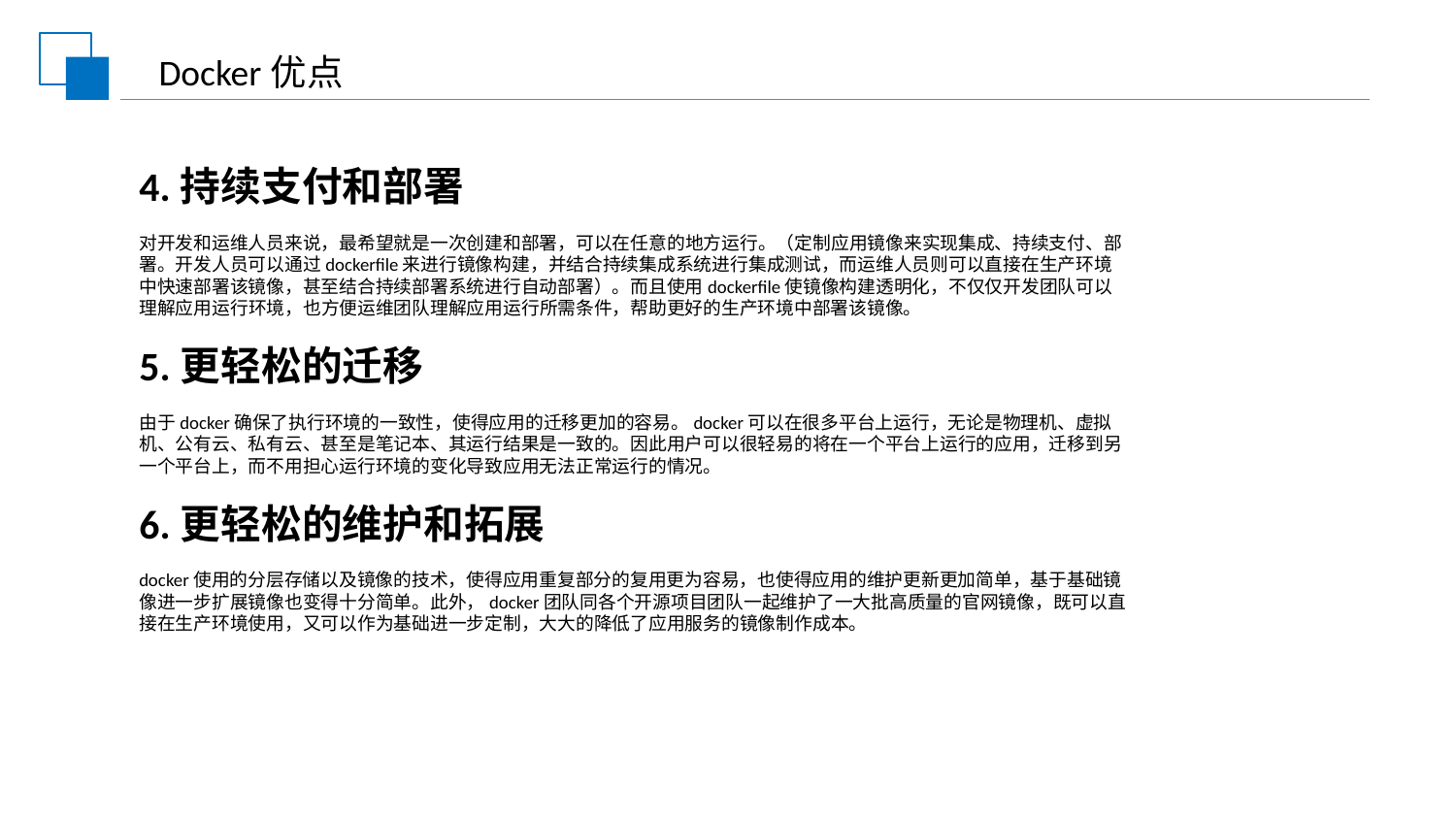

Docker优点
4.持续支付和部署

对开发和运维人员来说，最希望就是一次创建和部署，可以在任意的地方运行。（定制应用镜像来实现集成、持续支付、部署。开发人员可以通过dockerfile来进行镜像构建，并结合持续集成系统进行集成测试，而运维人员则可以直接在生产环境中快速部署该镜像，甚至结合持续部署系统进行自动部署）。而且使用dockerfile使镜像构建透明化，不仅仅开发团队可以理解应用运行环境，也方便运维团队理解应用运行所需条件，帮助更好的生产环境中部署该镜像。

5.更轻松的迁移

由于docker确保了执行环境的一致性，使得应用的迁移更加的容易。docker可以在很多平台上运行，无论是物理机、虚拟机、公有云、私有云、甚至是笔记本、其运行结果是一致的。因此用户可以很轻易的将在一个平台上运行的应用，迁移到另一个平台上，而不用担心运行环境的变化导致应用无法正常运行的情况。

6.更轻松的维护和拓展

docker使用的分层存储以及镜像的技术，使得应用重复部分的复用更为容易，也使得应用的维护更新更加简单，基于基础镜像进一步扩展镜像也变得十分简单。此外，docker团队同各个开源项目团队一起维护了一大批高质量的官网镜像，既可以直接在生产环境使用，又可以作为基础进一步定制，大大的降低了应用服务的镜像制作成本。